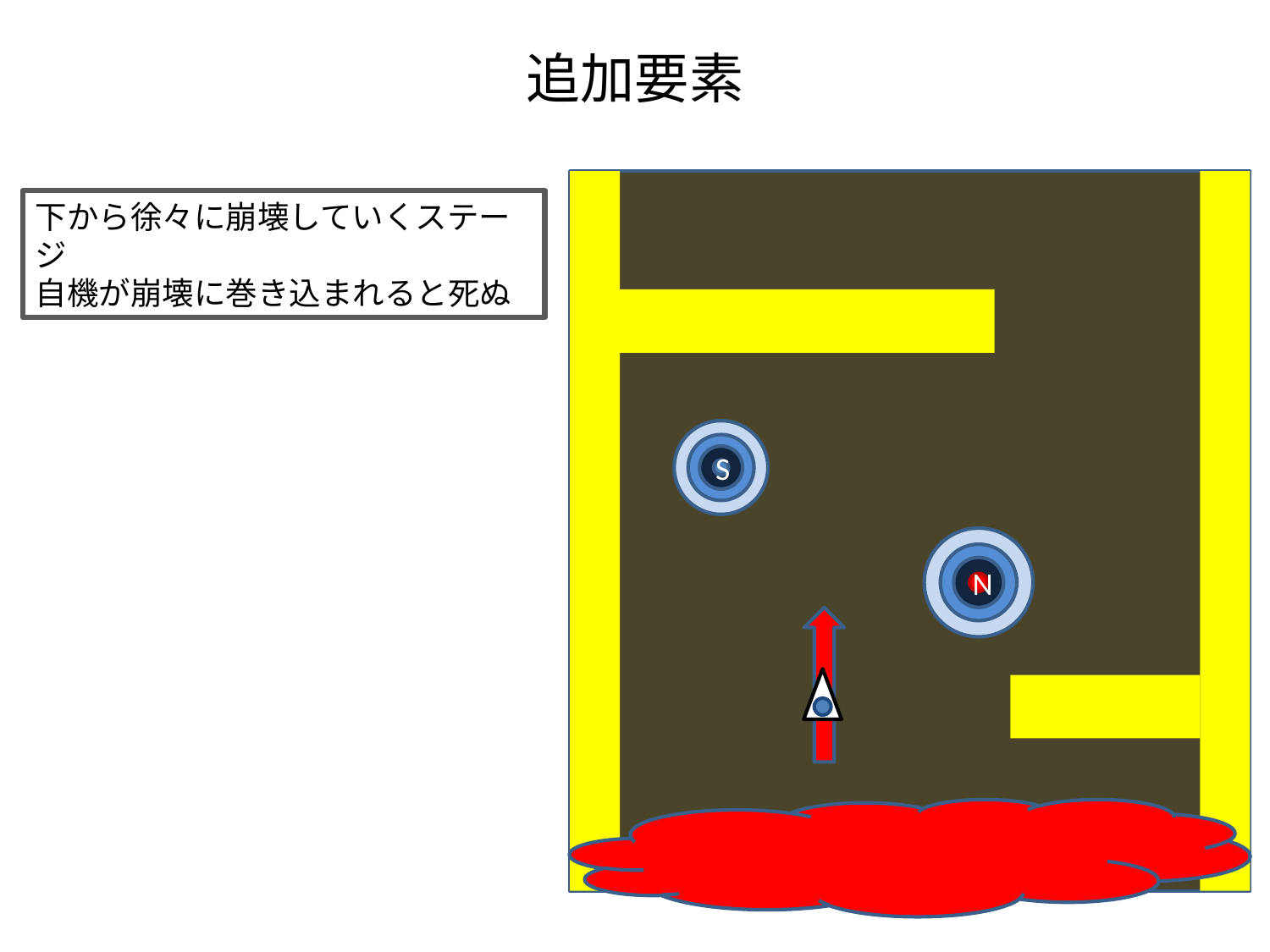

# 追加要素

S

N

下から徐々に崩壊していくステージ
自機が崩壊に巻き込まれると死ぬ